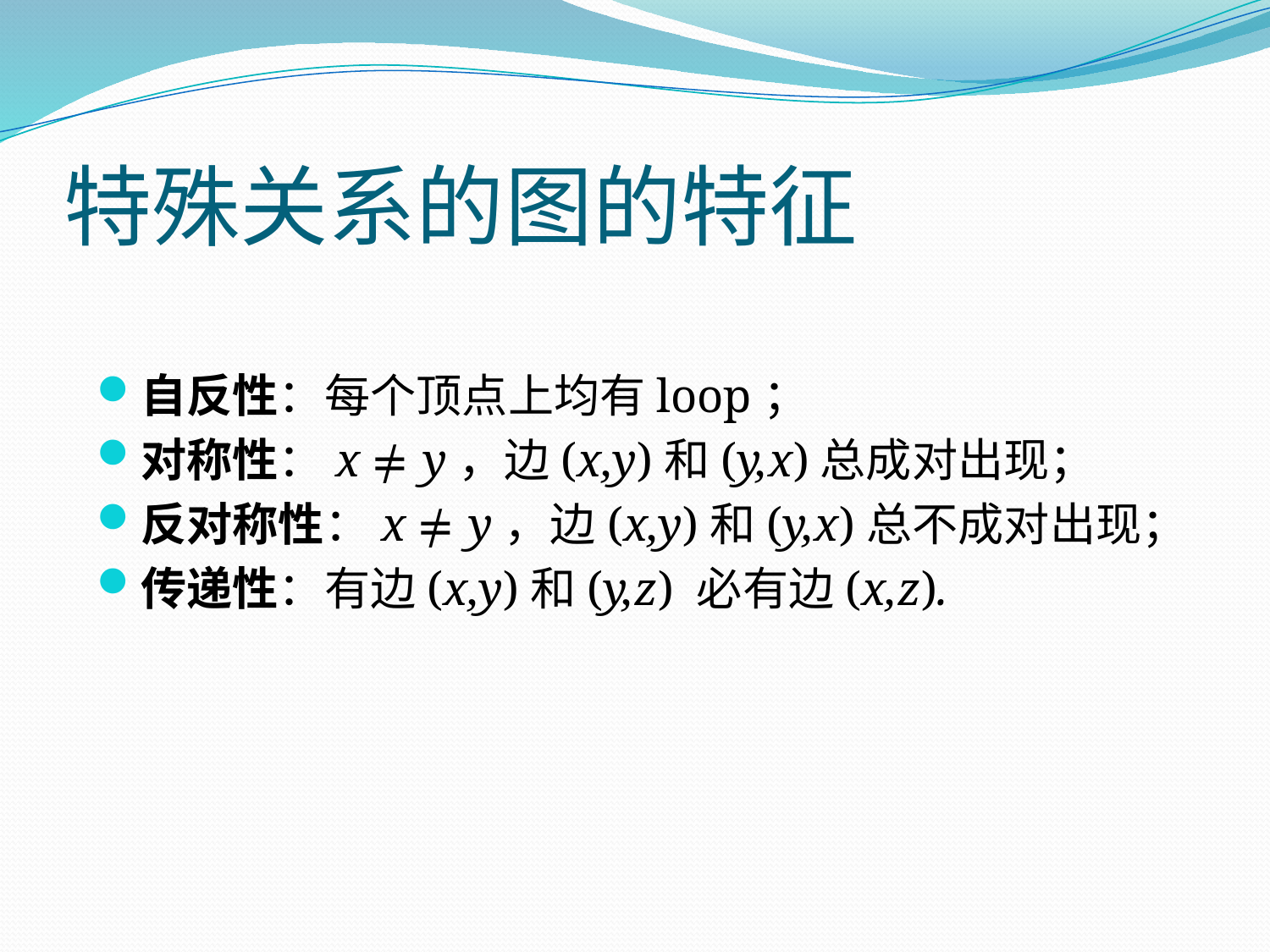

# 特殊关系的图的特征

自反性：每个顶点上均有loop；
对称性：x ≠ y，边(x,y)和(y,x)总成对出现；
反对称性：x ≠ y，边(x,y)和(y,x)总不成对出现；
传递性：有边(x,y)和(y,z) 必有边(x,z).